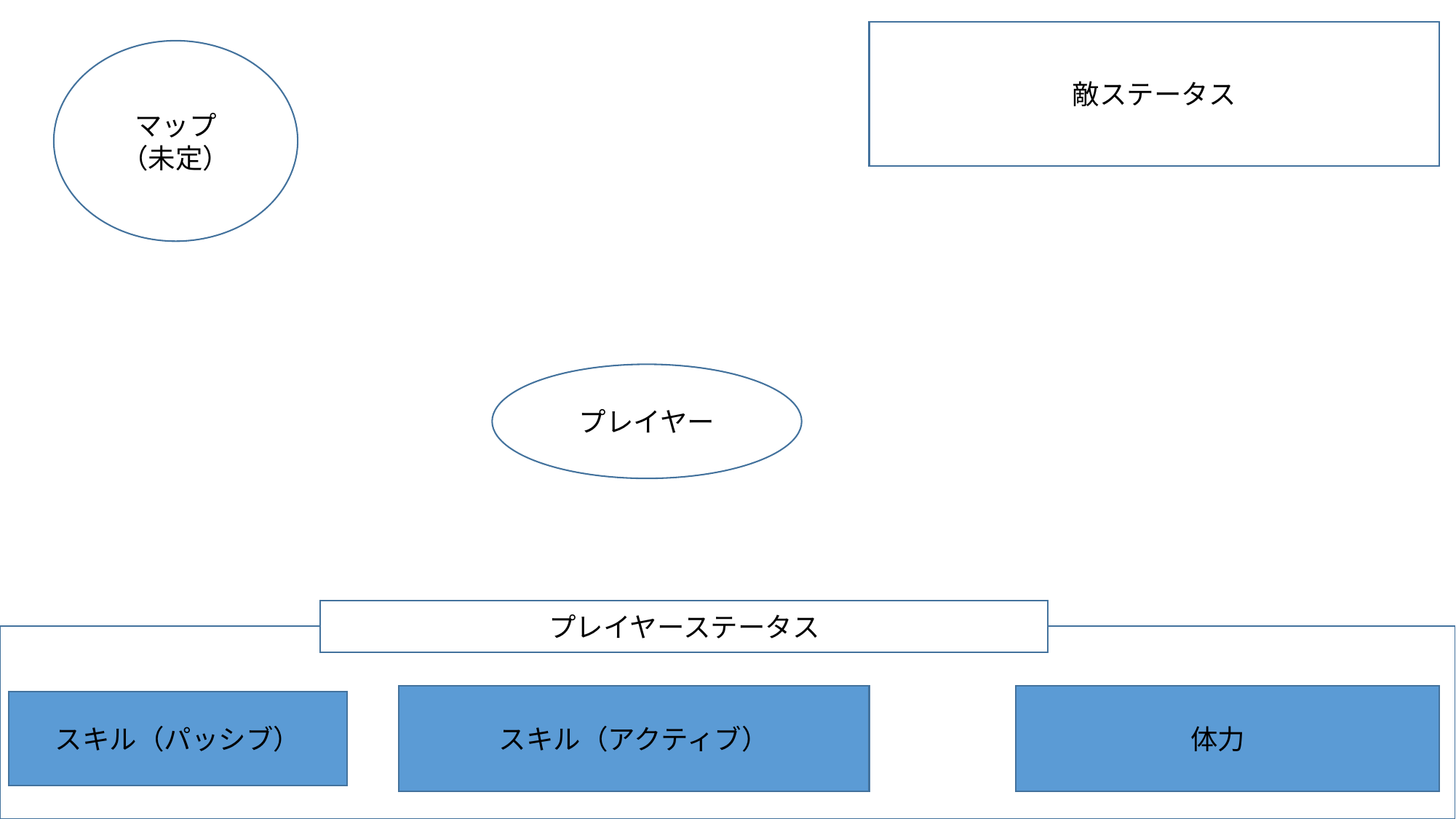

敵ステータス
マップ
（未定）
プレイヤー
プレイヤーステータス

スキル（アクティブ）

スキル（パッシブ）
体力